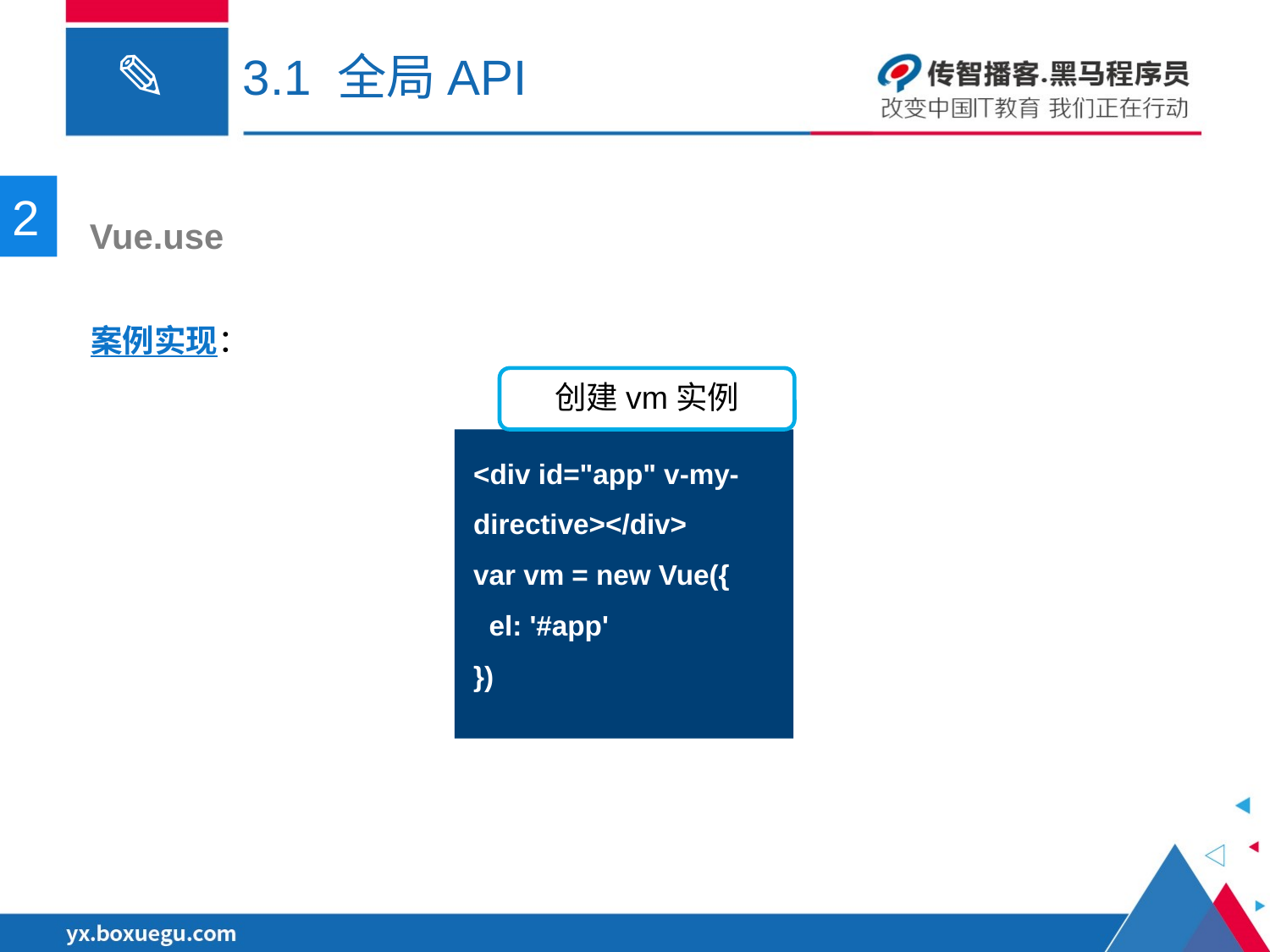

# 3.1 全局API

2
  Vue.use
案例实现：
创建vm实例

<div id="app" v-my-directive></div>
var vm = new Vue({
  el: '#app'
})